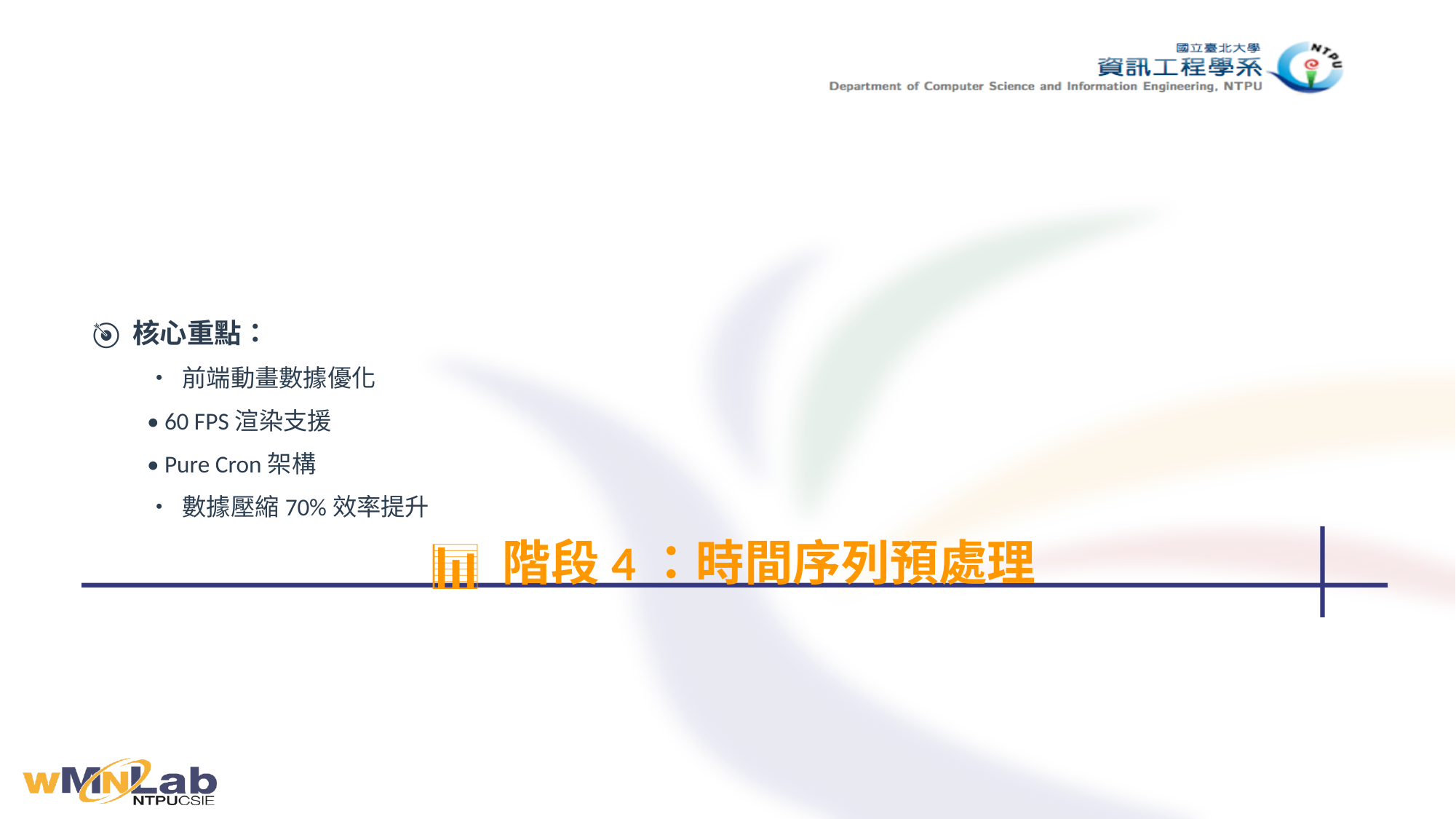

🎯 核心重點：
• 前端動畫數據優化
• 60 FPS渲染支援
• Pure Cron架構
• 數據壓縮70%效率提升
# 📊 階段4：時間序列預處理